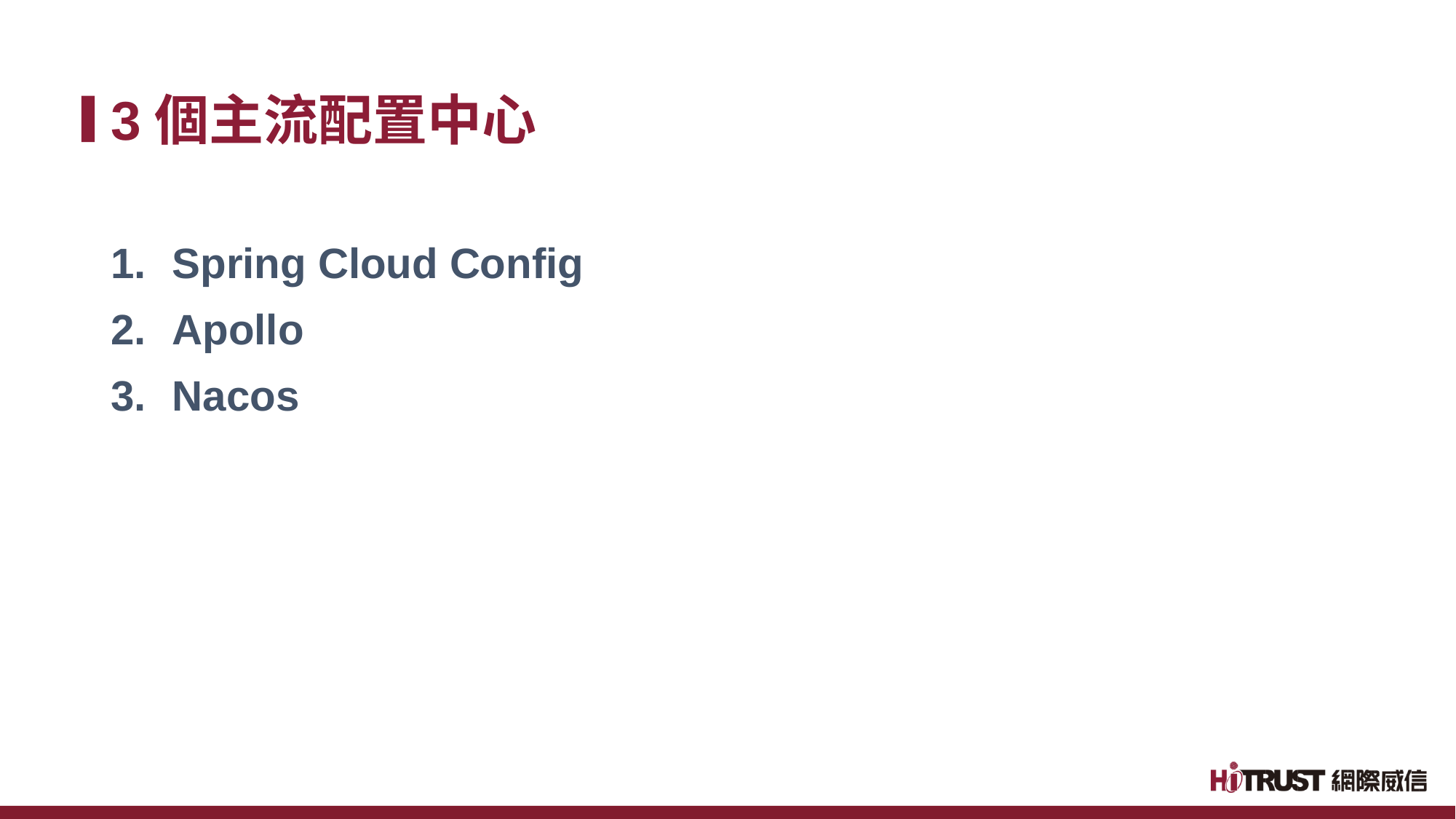

# 3個主流配置中心

Spring Cloud Config
Apollo
Nacos